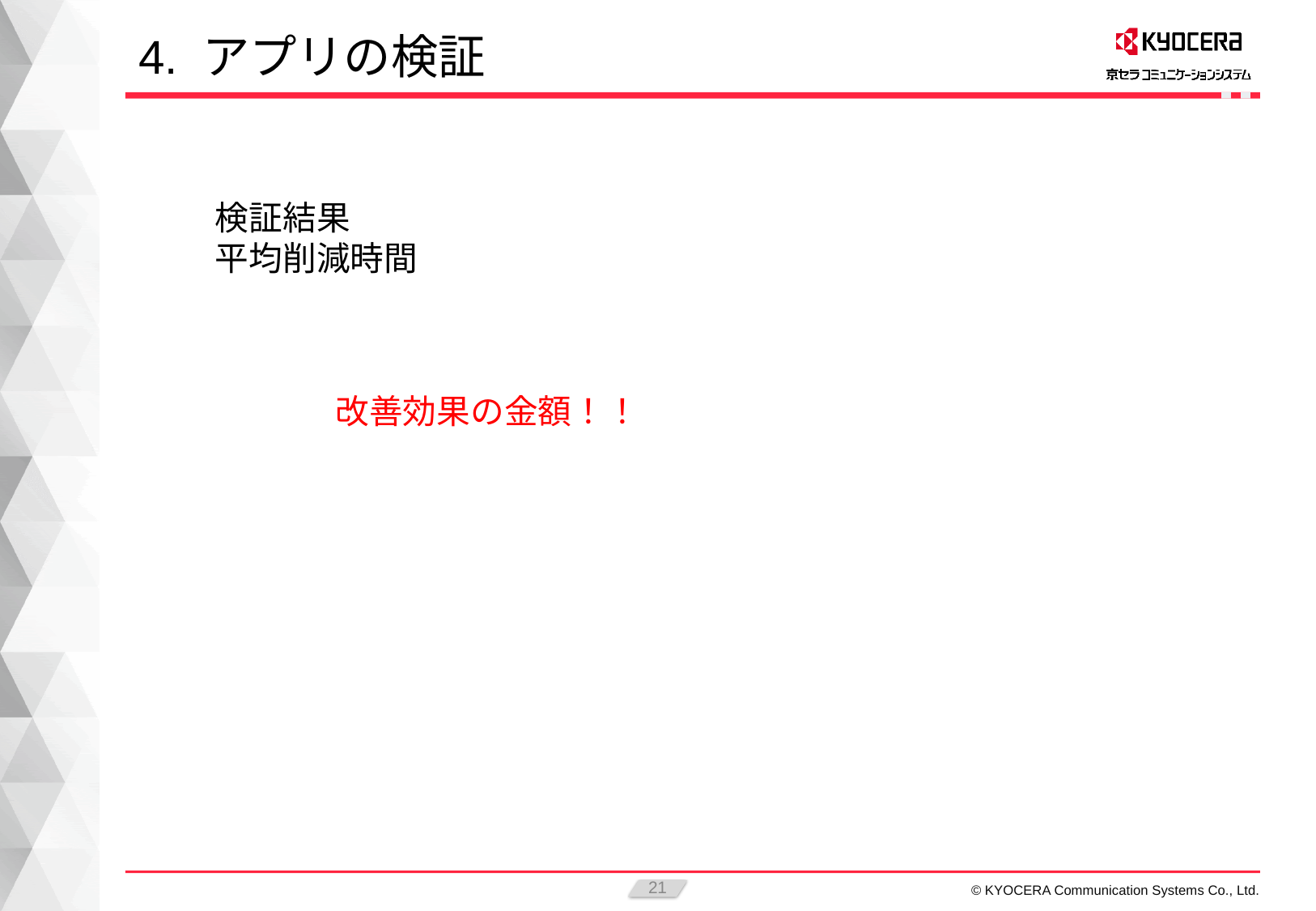

# 4. アプリの検証
検証結果
平均削減時間
改善効果の金額！！
21